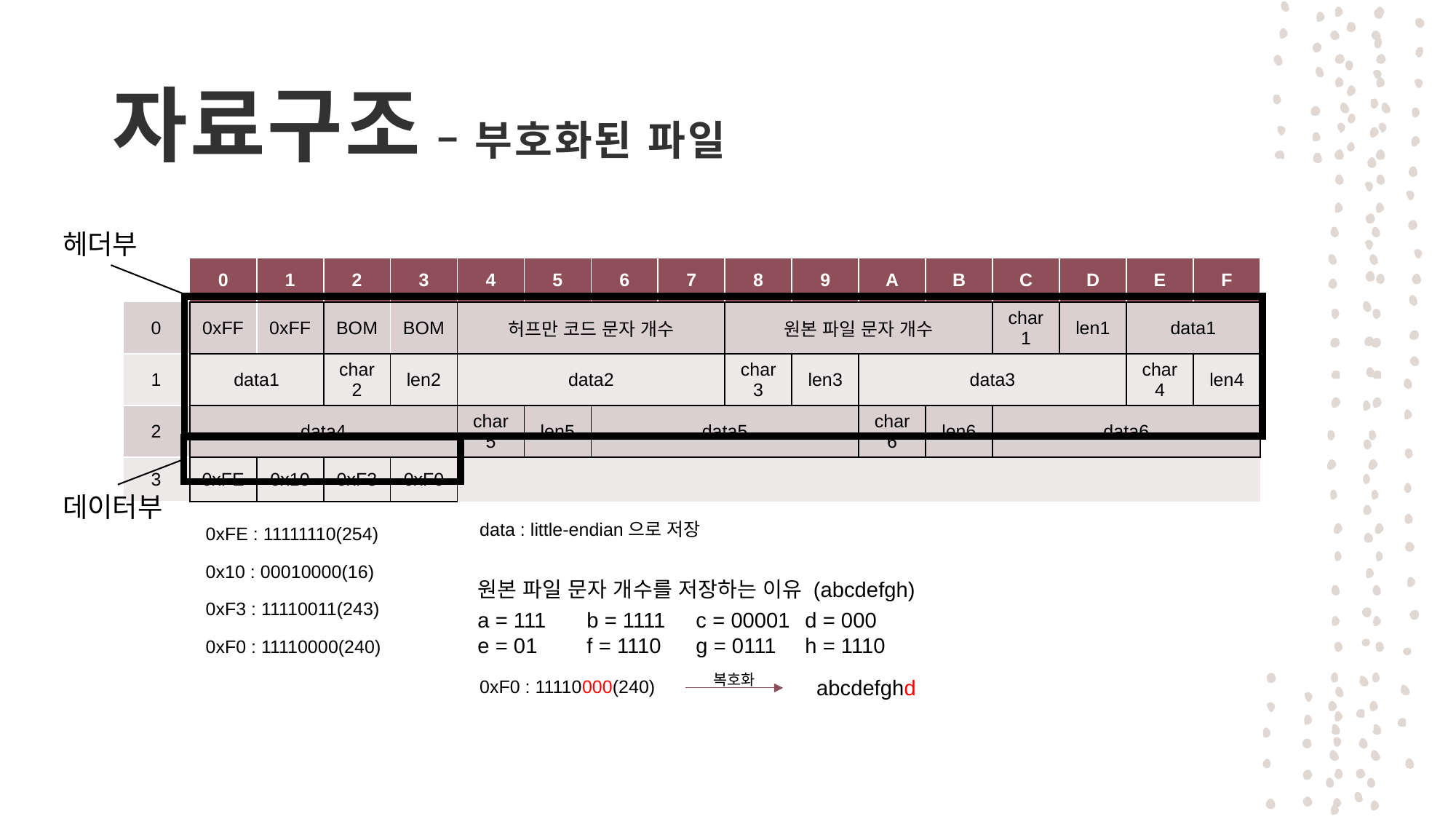

# 자료구조 – 부호화된 파일
헤더부
|  | 0 | 1 | 2 | 3 | 4 | 5 | 6 | 7 | 8 | 9 | A | B | C | D | E | F |
| --- | --- | --- | --- | --- | --- | --- | --- | --- | --- | --- | --- | --- | --- | --- | --- | --- |
| 0 | 0xFF | 0xFF | BOM | BOM | 허프만 코드 문자 개수 |  |  |  | 원본 파일 문자 개수 |  |  |  | char1 | len1 | data1 |  |
| 1 | data1 |  | char2 | len2 | data2 |  |  |  | char3 | len3 | data3 |  |  |  | char4 | len4 |
| 2 | data4 |  |  |  | char5 | len5 | data5 |  |  |  | char6 | len6 | data6 |  |  |  |
| 3 | 0xFE | 0x10 | 0xF3 | 0xF0 |  |  |  |  |  |  |  |  |  |  |  |  |

데이터부
data : little-endian으로 저장
0xFE : 11111110(254)
0x10 : 00010000(16)
원본 파일 문자 개수를 저장하는 이유 (abcdefgh)
0xF3 : 11110011(243)
a = 111	b = 1111	c = 00001	d = 000
e = 01	f = 1110 	g = 0111 	h = 1110
0xF0 : 11110000(240)
복호화
abcdefghd
0xF0 : 11110000(240)